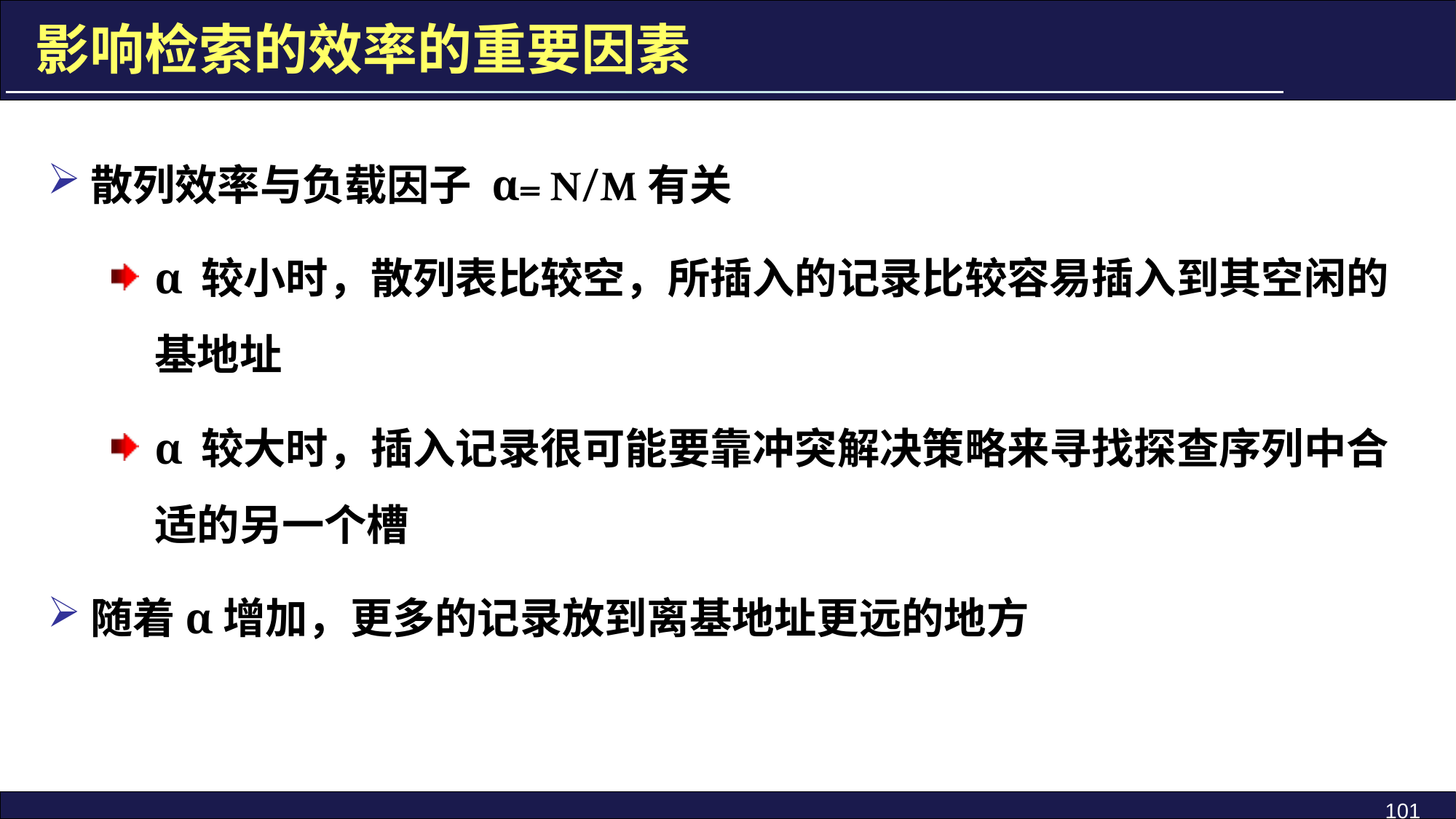

影响检索的效率的重要因素
散列效率与负载因子 α= N/M有关
α 较小时，散列表比较空，所插入的记录比较容易插入到其空闲的基地址
α 较大时，插入记录很可能要靠冲突解决策略来寻找探查序列中合适的另一个槽
随着α增加，更多的记录放到离基地址更远的地方
101